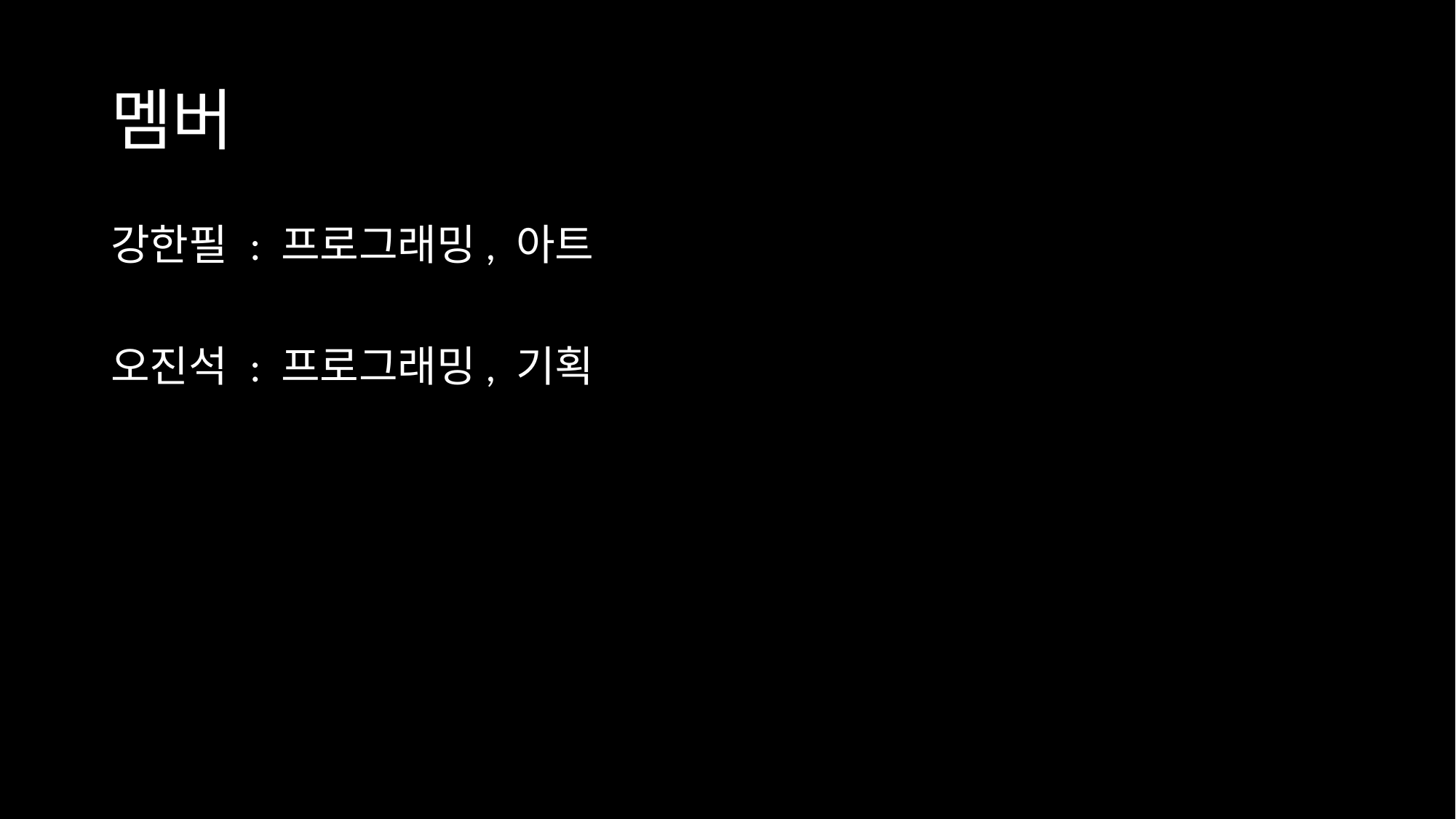

# 멤버
강한필 : 프로그래밍, 아트

오진석 : 프로그래밍, 기획